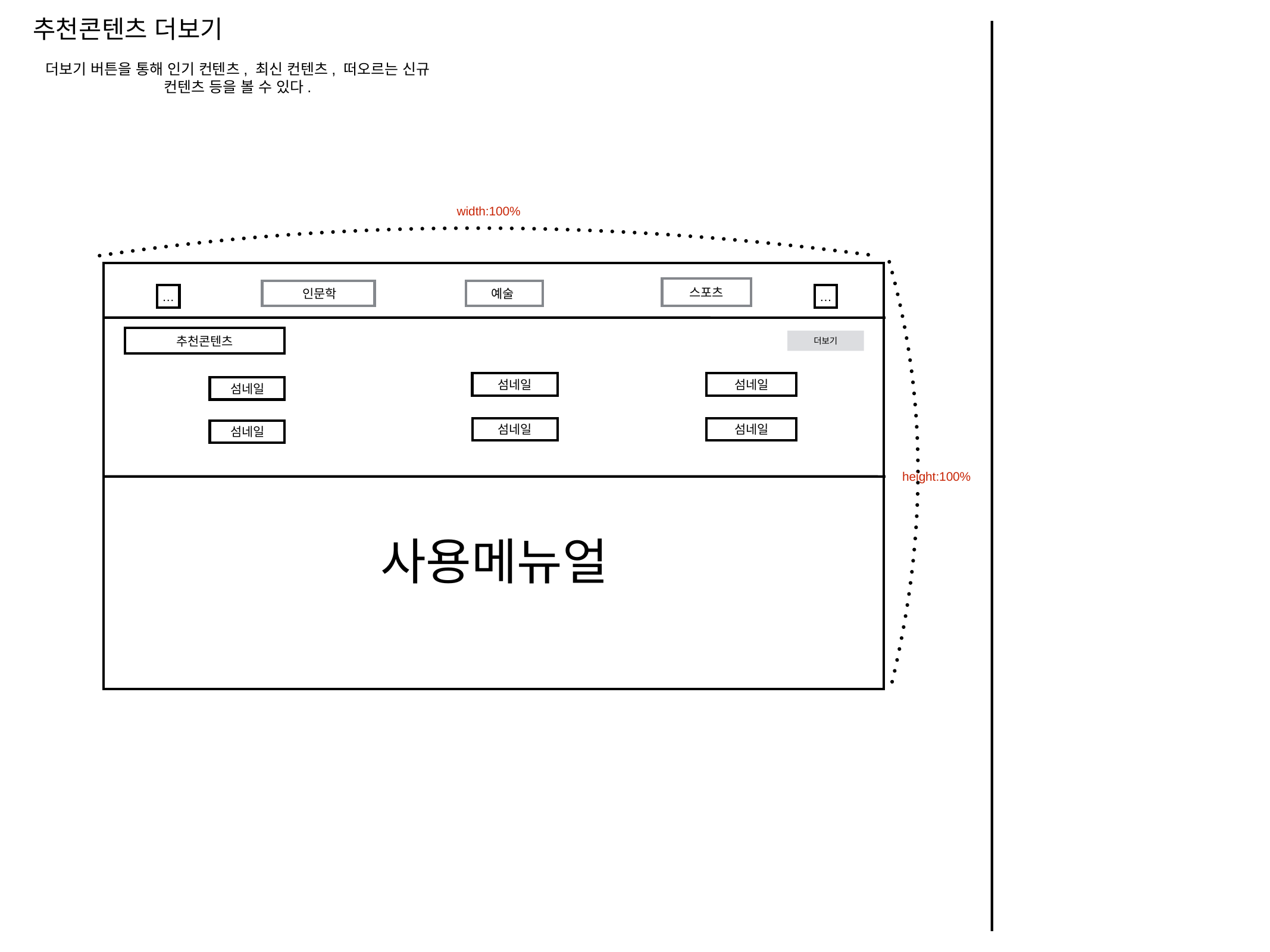

추천콘텐츠 더보기

더보기 버튼을 통해 인기 컨텐츠, 최신 컨텐츠, 떠오르는 신규 컨텐츠 등을 볼 수 있다.
width:100%

스포츠
 인문학
예술
…
…

추천콘텐츠
더보기
섬네일
섬네일
섬네일
섬네일
섬네일
섬네일
height:100%

사용메뉴얼